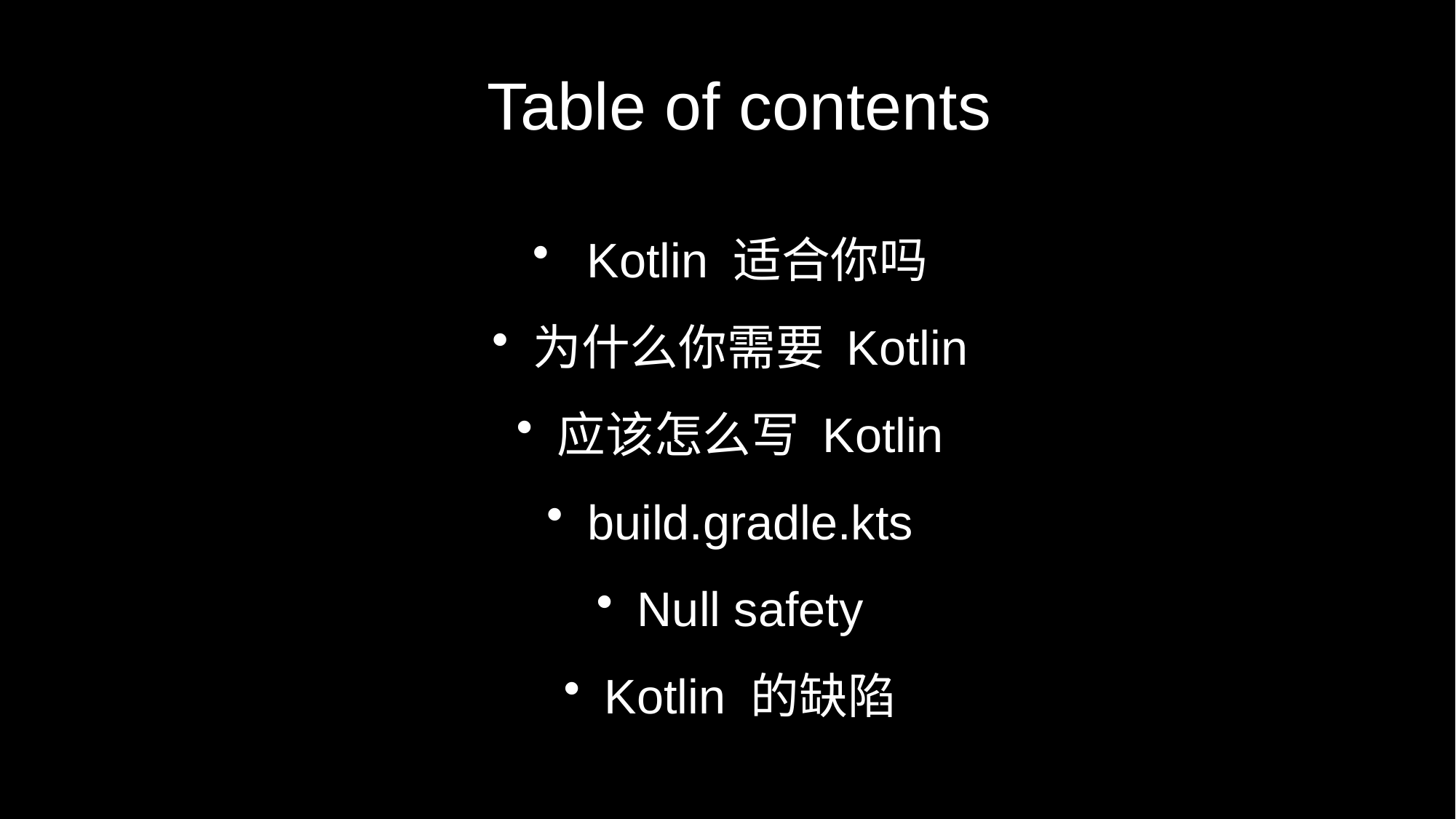

# Table of contents
Kotlin 适合你吗
为什么你需要 Kotlin
应该怎么写 Kotlin
build.gradle.kts
Null safety
Kotlin 的缺陷